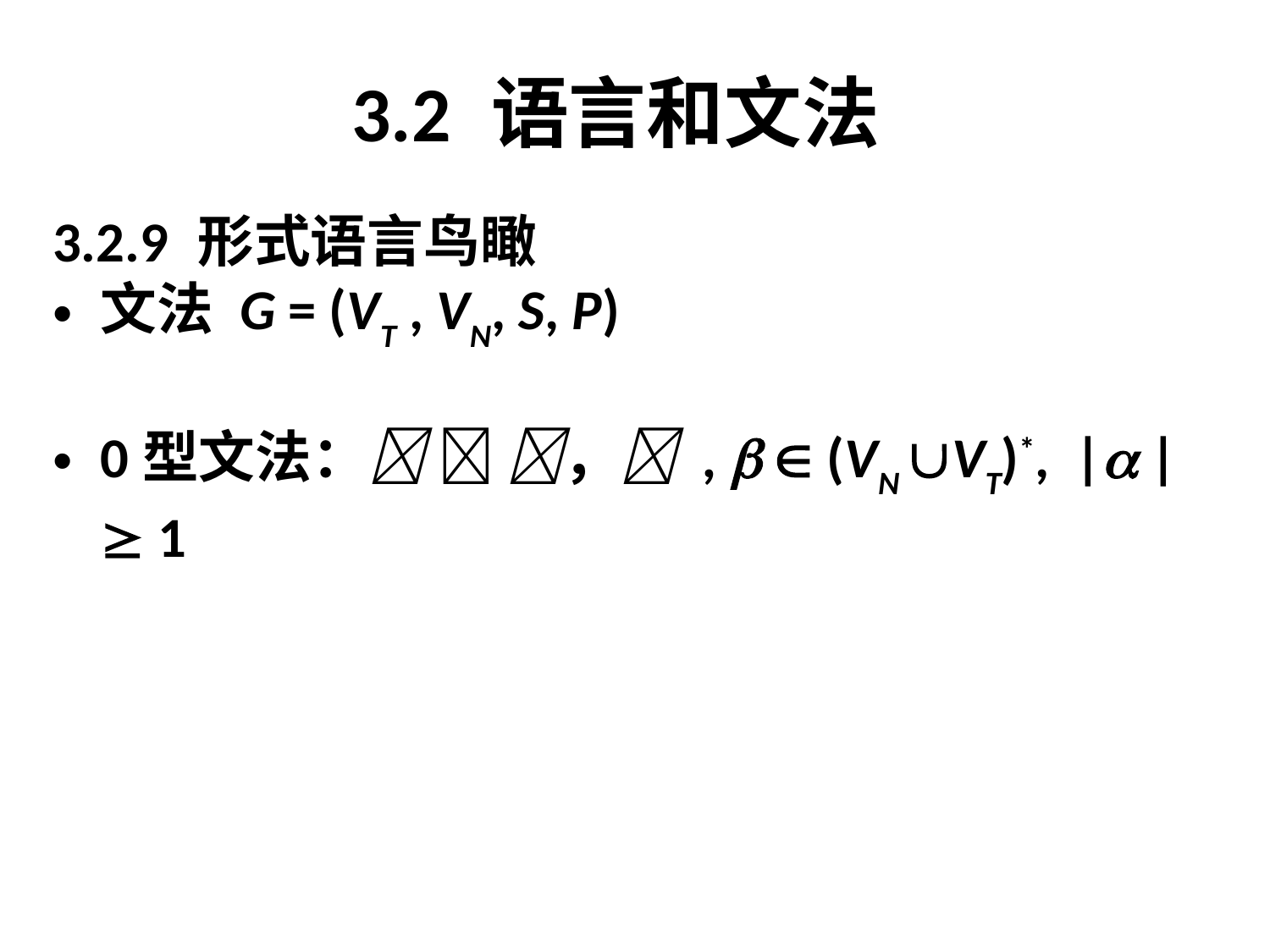

# 3.2 语言和文法
3.2.9 形式语言鸟瞰
文法 G = (VT , VN, S, P)

0型文法：α → β，α , β ∈ (VN ∪VT)*,  |α | ≥ 1